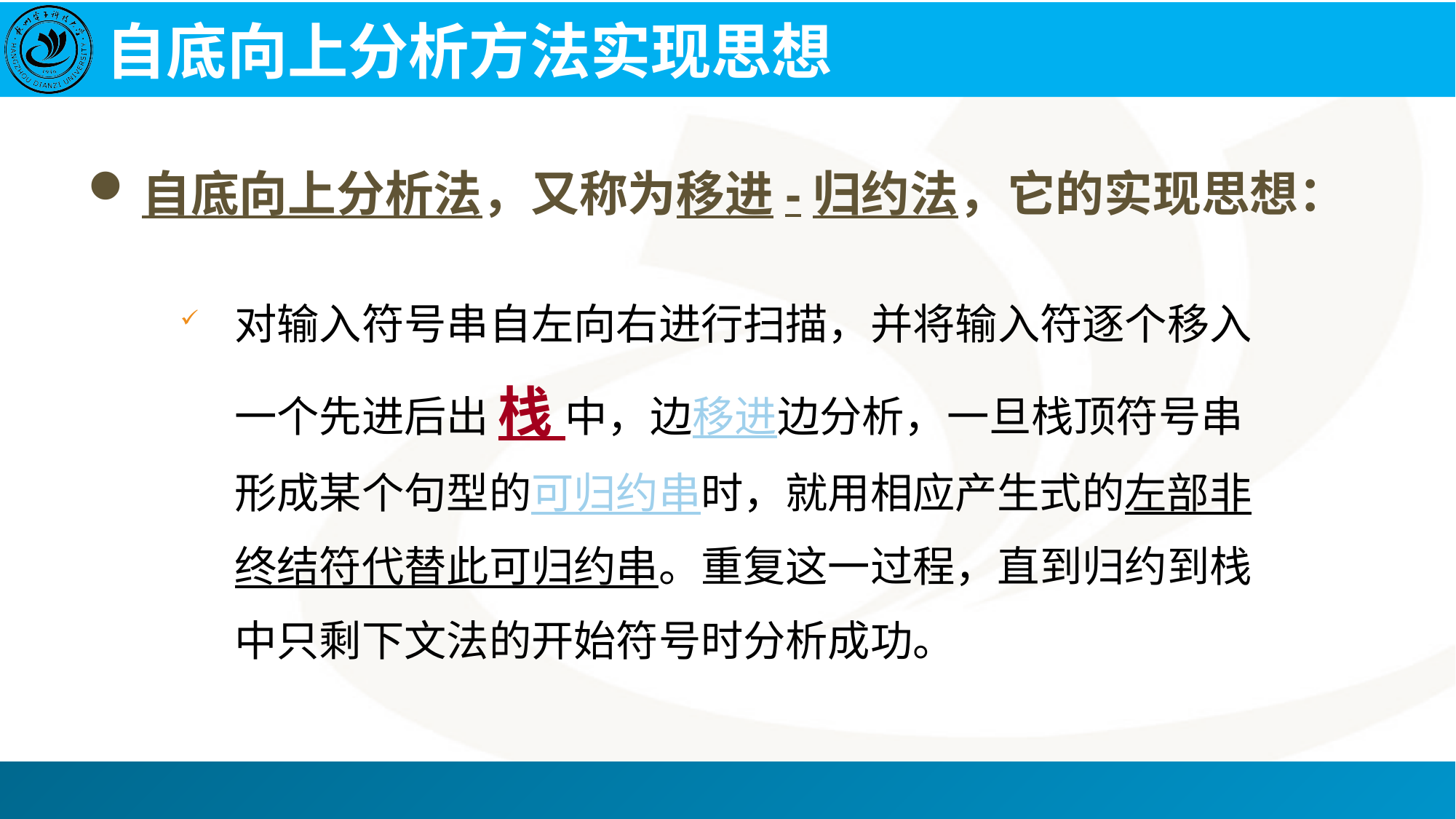

# 自底向上分析方法实现思想
自底向上分析法，又称为移进-归约法，它的实现思想：
对输入符号串自左向右进行扫描，并将输入符逐个移入一个先进后出 栈 中，边移进边分析，一旦栈顶符号串形成某个句型的可归约串时，就用相应产生式的左部非终结符代替此可归约串。重复这一过程，直到归约到栈中只剩下文法的开始符号时分析成功。
17